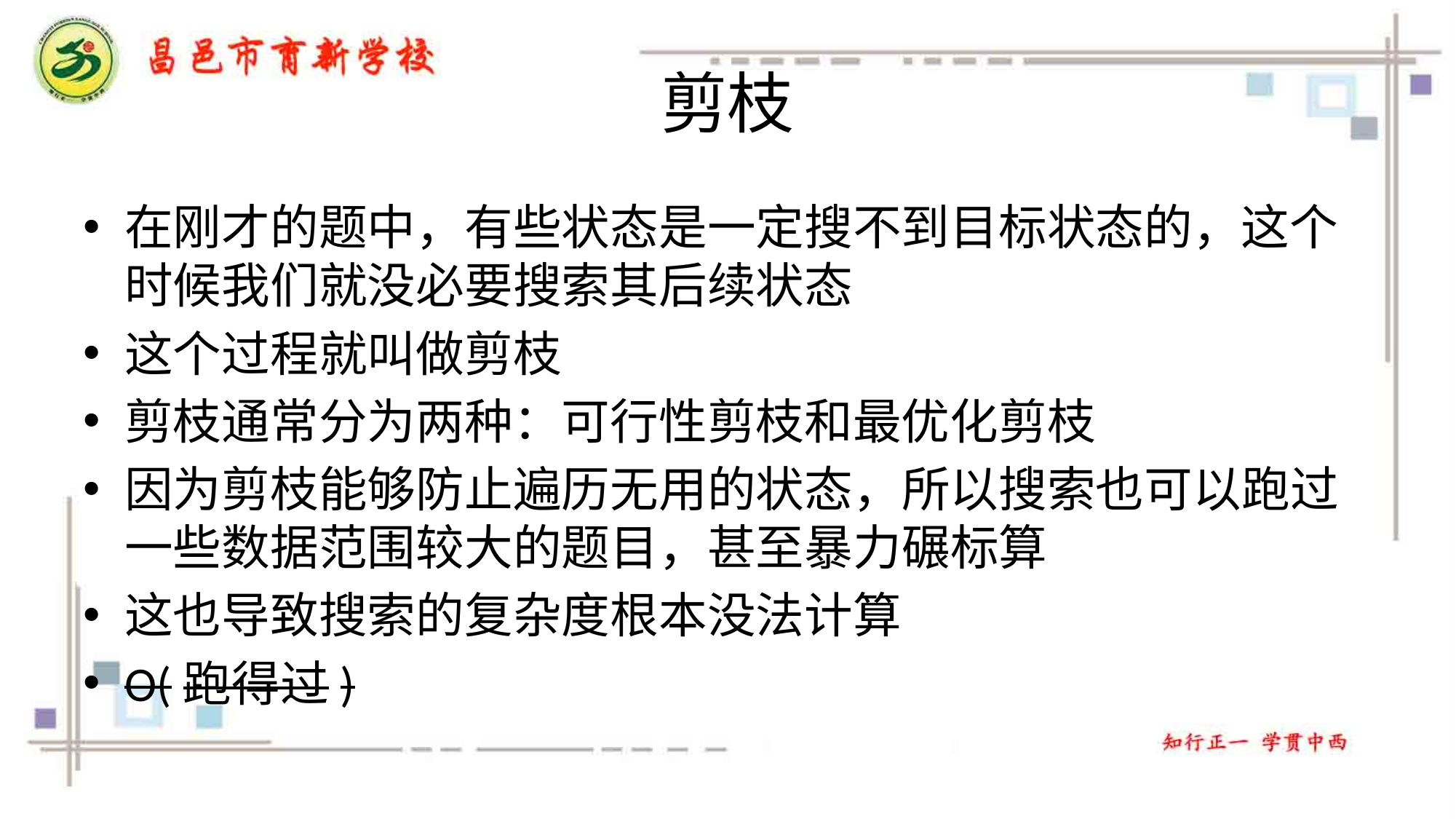

# 剪枝
在刚才的题中，有些状态是一定搜不到目标状态的，这个时候我们就没必要搜索其后续状态
这个过程就叫做剪枝
剪枝通常分为两种：可行性剪枝和最优化剪枝
因为剪枝能够防止遍历无用的状态，所以搜索也可以跑过一些数据范围较大的题目，甚至暴力碾标算
这也导致搜索的复杂度根本没法计算
O(跑得过)